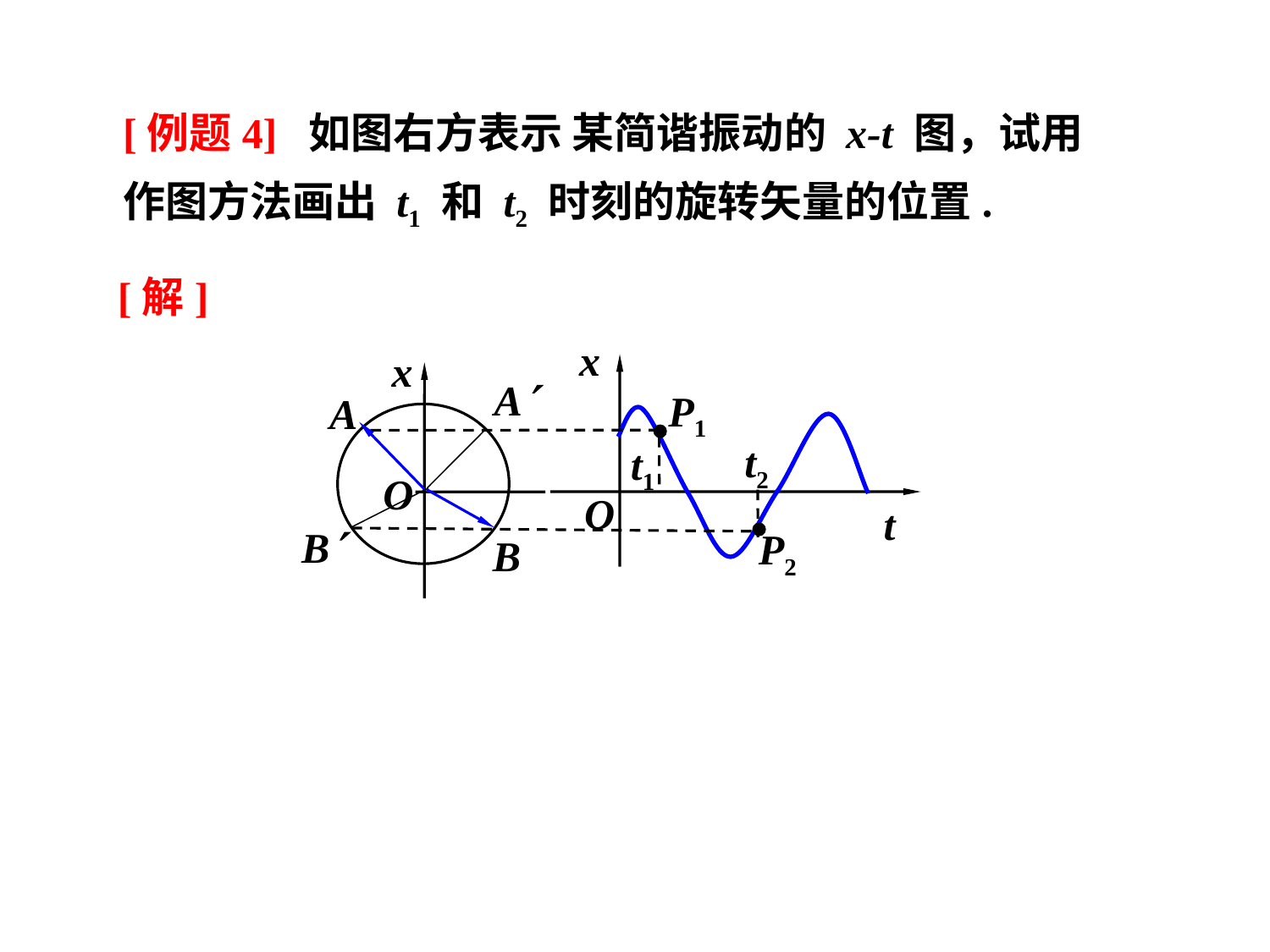

[例题4]  如图右方表示 某简谐振动的 x-t 图，试用作图方法画出 t1 和 t2 时刻的旋转矢量的位置.
[解]
x

P1

 t2
 t1

O

t
P2

x

O
A′

A

B′
B